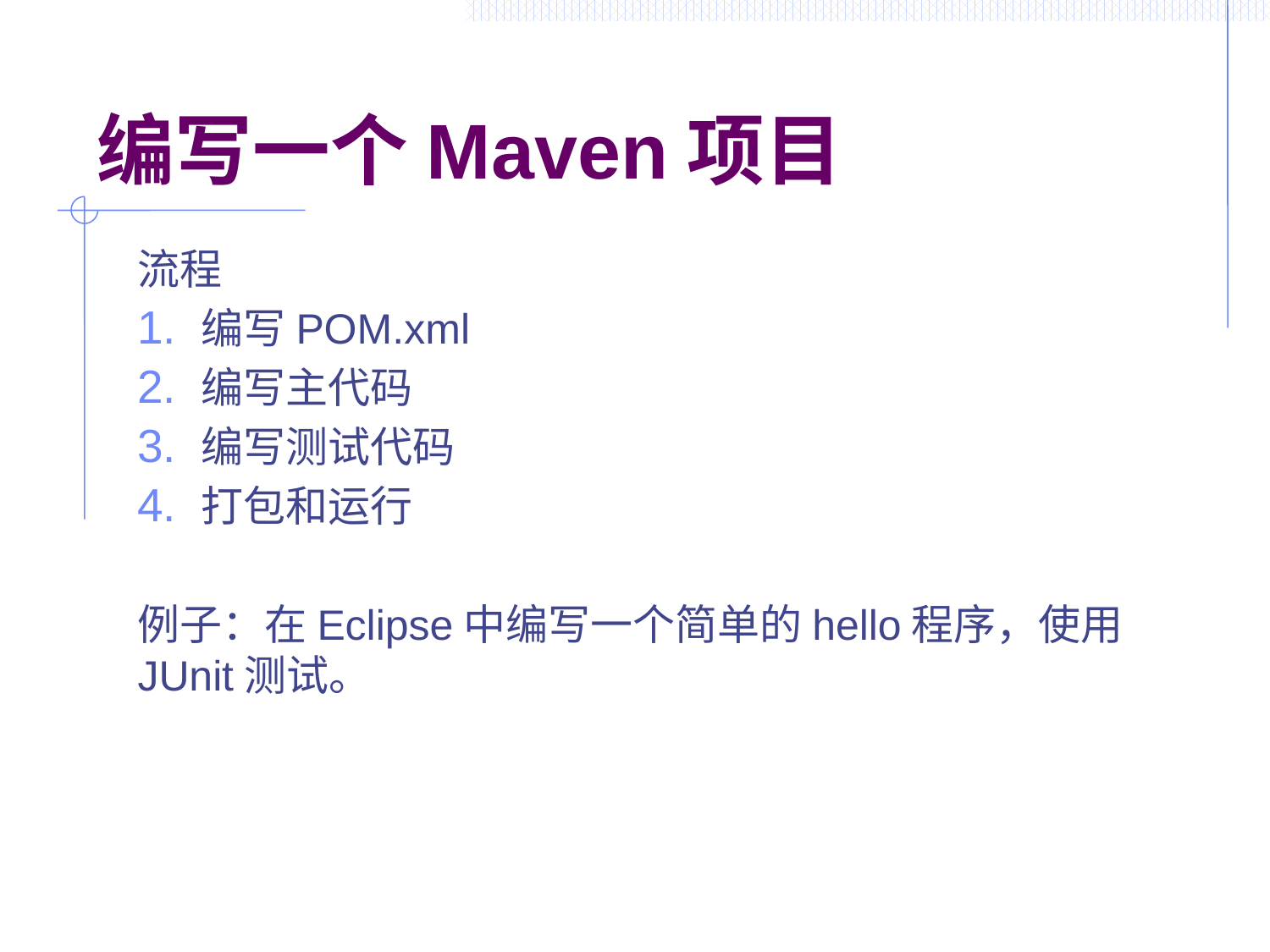

# 编写一个Maven项目
流程
编写POM.xml
编写主代码
编写测试代码
打包和运行

例子：在Eclipse中编写一个简单的hello程序，使用JUnit测试。